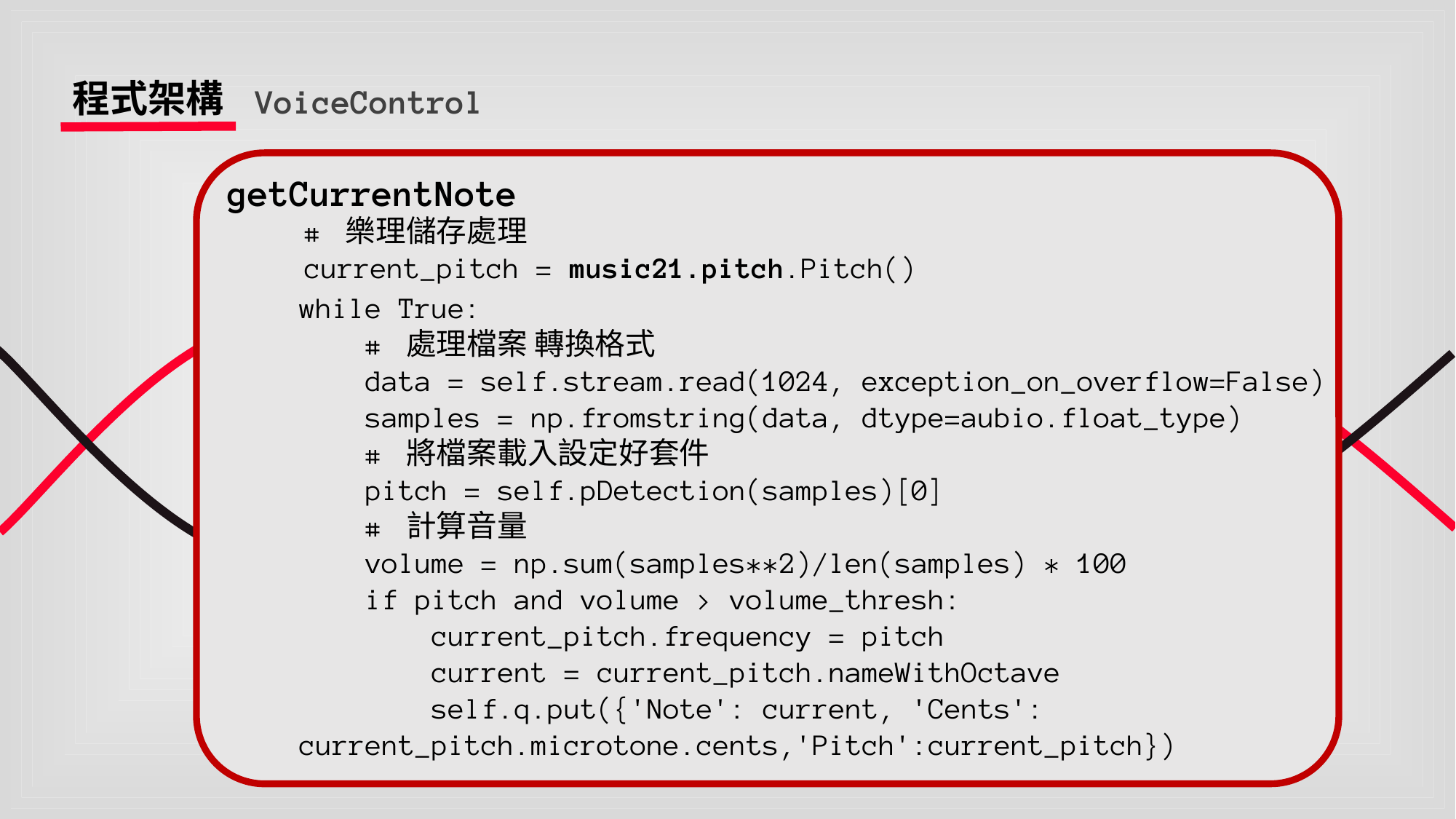

程式架構
VoiceControl

getCurrentNote
# 樂理儲存處理
current_pitch = music21.pitch.Pitch()
while True:
    # 處理檔案 轉換格式
    data = self.stream.read(1024, exception_on_overflow=False)
    samples = np.fromstring(data, dtype=aubio.float_type)
    # 將檔案載入設定好套件
    pitch = self.pDetection(samples)[0]
    # 計算音量
    volume = np.sum(samples**2)/len(samples) * 100
    if pitch and volume > volume_thresh:
        current_pitch.frequency = pitch
        current = current_pitch.nameWithOctave
        self.q.put({'Note': current, 'Cents': current_pitch.microtone.cents,'Pitch':current_pitch})